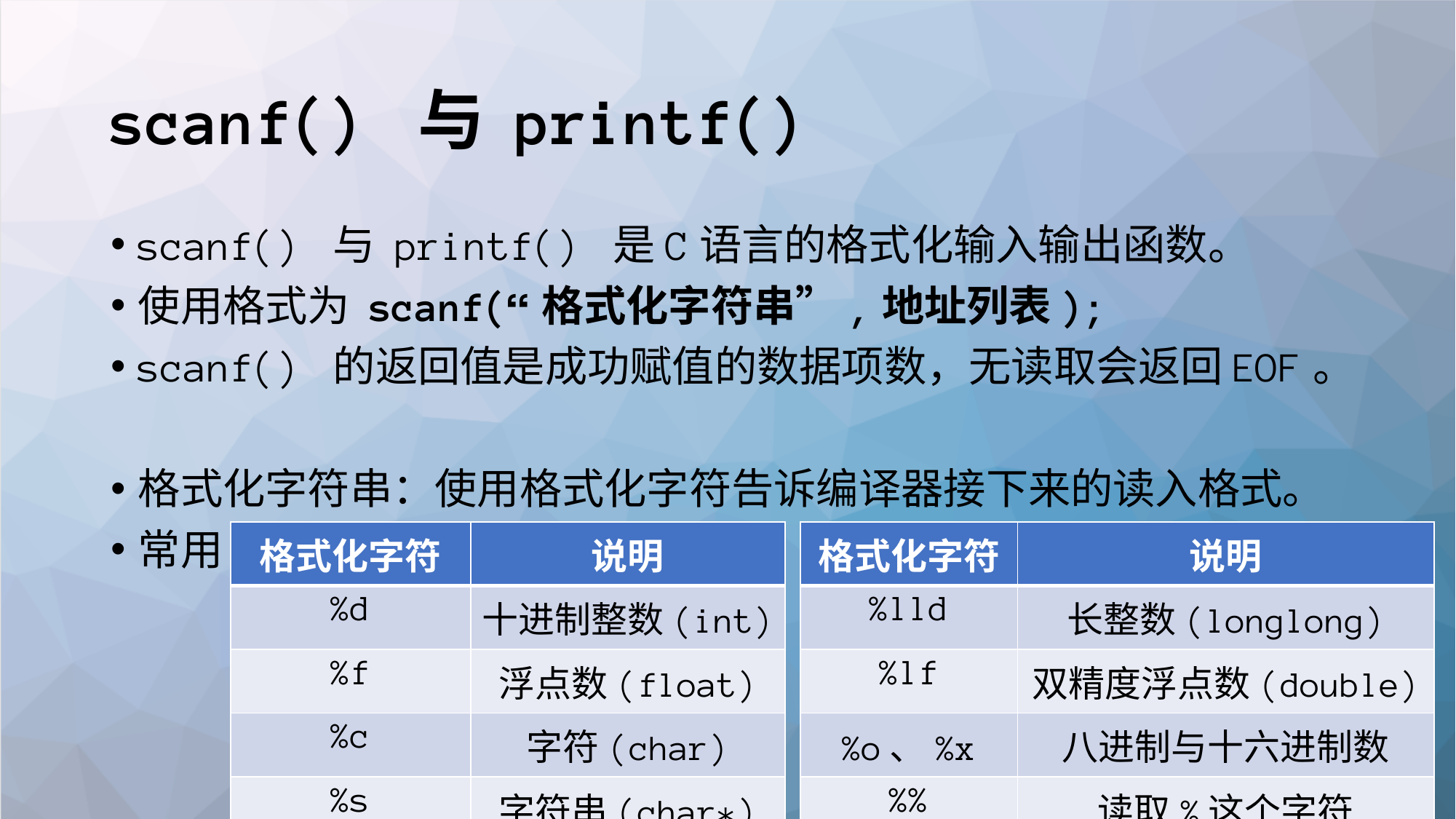

# scanf() 与 printf()
scanf() 与 printf() 是C语言的格式化输入输出函数。
使用格式为 scanf(“格式化字符串”,地址列表);
scanf() 的返回值是成功赋值的数据项数，无读取会返回EOF。

格式化字符串：使用格式化字符告诉编译器接下来的读入格式。
常用
| 格式化字符 | 说明 |
| --- | --- |
| %d | 十进制整数(int) |
| %f | 浮点数(float) |
| %c | 字符(char) |
| %s | 字符串(char\*) |
| 格式化字符 | 说明 |
| --- | --- |
| %lld | 长整数(longlong) |
| %lf | 双精度浮点数(double) |
| %o、%x | 八进制与十六进制数 |
| %% | 读取%这个字符 |